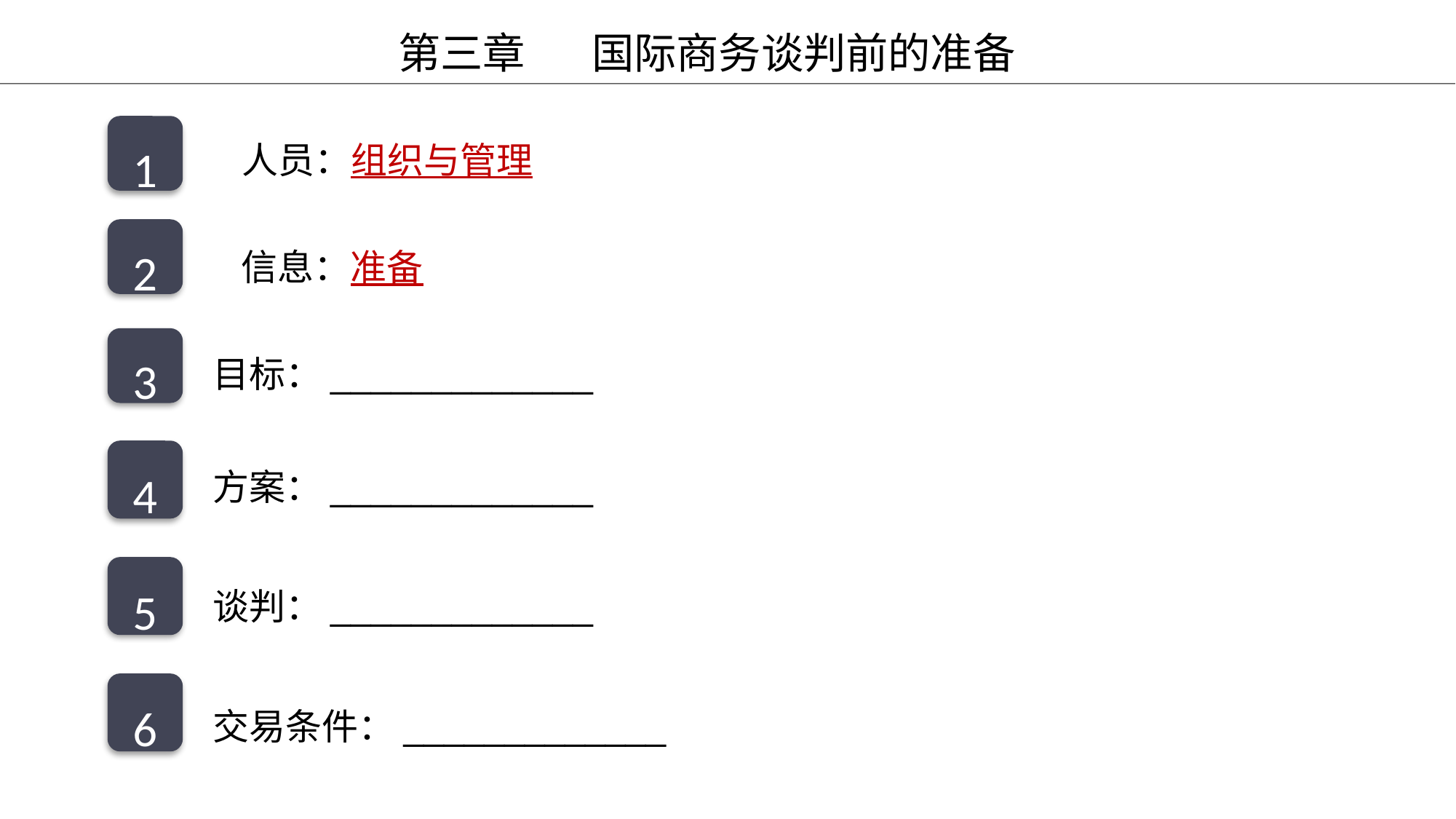

第三章       国际商务谈判前的准备

人员：组织与管理
1
信息：准备
2
目标：_____________
3
方案：_____________
4
谈判：_____________

5
6
交易条件：_____________